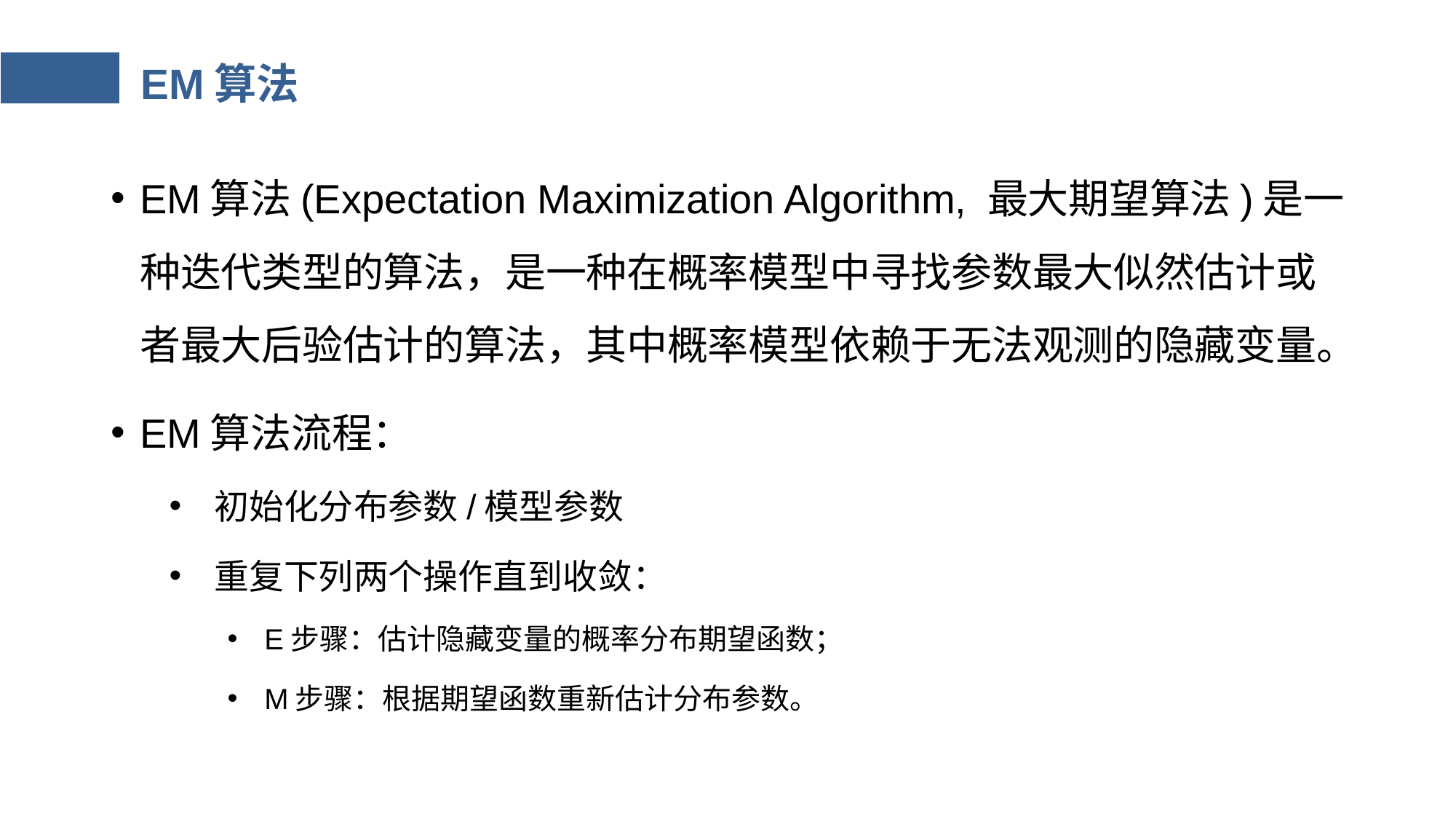

# EM算法
EM算法(Expectation Maximization Algorithm, 最大期望算法)是一种迭代类型的算法，是一种在概率模型中寻找参数最大似然估计或者最大后验估计的算法，其中概率模型依赖于无法观测的隐藏变量。
EM算法流程：
 初始化分布参数/模型参数
 重复下列两个操作直到收敛：
 E步骤：估计隐藏变量的概率分布期望函数；
 M步骤：根据期望函数重新估计分布参数。